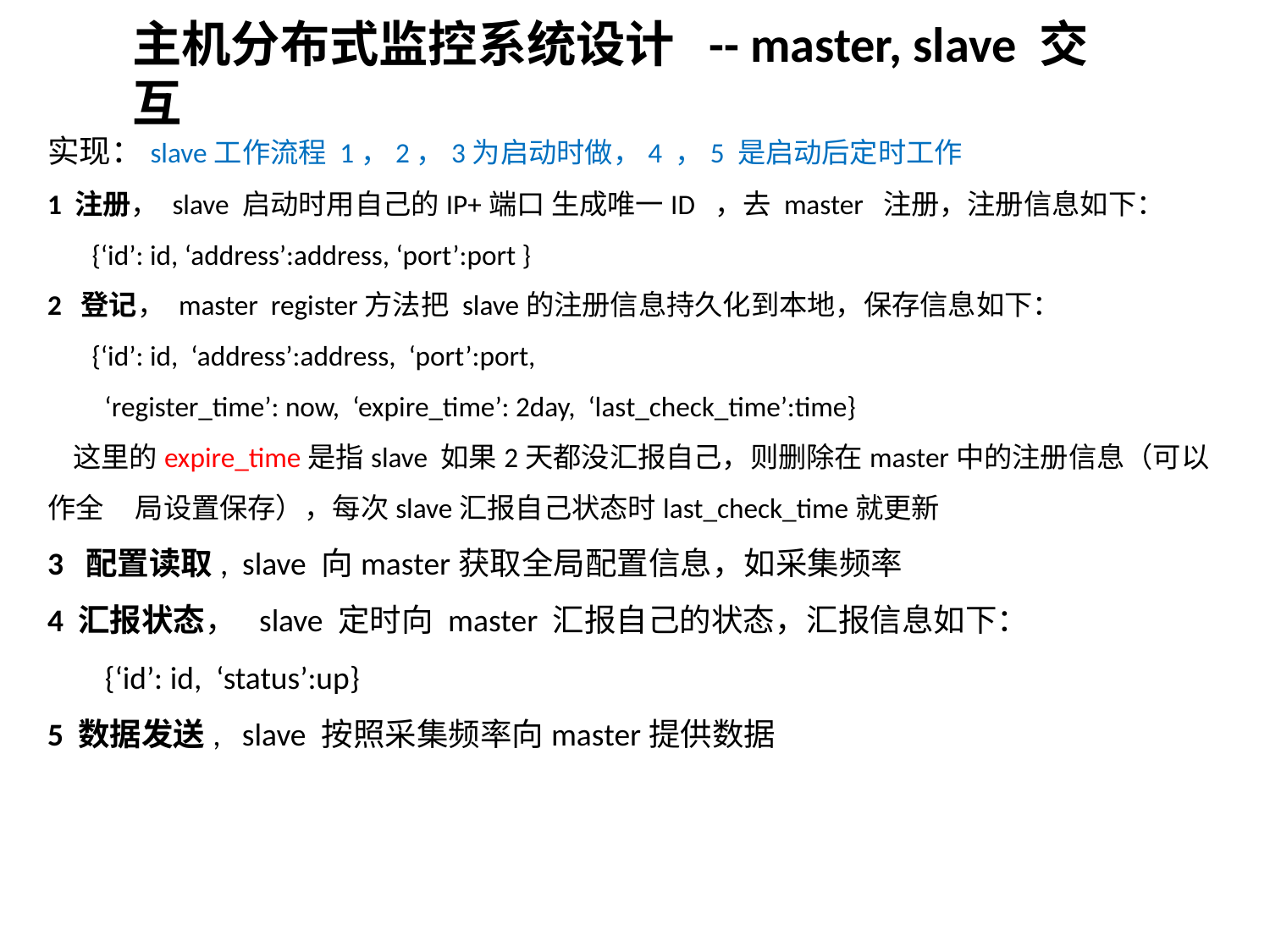

主机分布式监控系统设计  -- master, slave 交互
实现：slave工作流程 1，2，3为启动时做，4 ，5 是启动后定时工作
1 注册， slave 启动时用自己的IP+端口 生成唯一ID  ，去 master  注册，注册信息如下：
       {‘id’: id, ‘address’:address, ‘port’:port }
2  登记， master  register方法把 slave的注册信息持久化到本地，保存信息如下：
       {‘id’: id,  ‘address’:address,  ‘port’:port,
         ‘register_time’: now,  ‘expire_time’: 2day,  ‘last_check_time’:time}
   这里的expire_time是指slave 如果2天都没汇报自己，则删除在master中的注册信息（可以作全     局设置保存），每次slave汇报自己状态时last_check_time就更新
3  配置读取,  slave 向master获取全局配置信息，如采集频率
4 汇报状态，  slave 定时向 master 汇报自己的状态，汇报信息如下：
        {‘id’: id,  ‘status’:up}
5 数据发送,   slave 按照采集频率向master提供数据